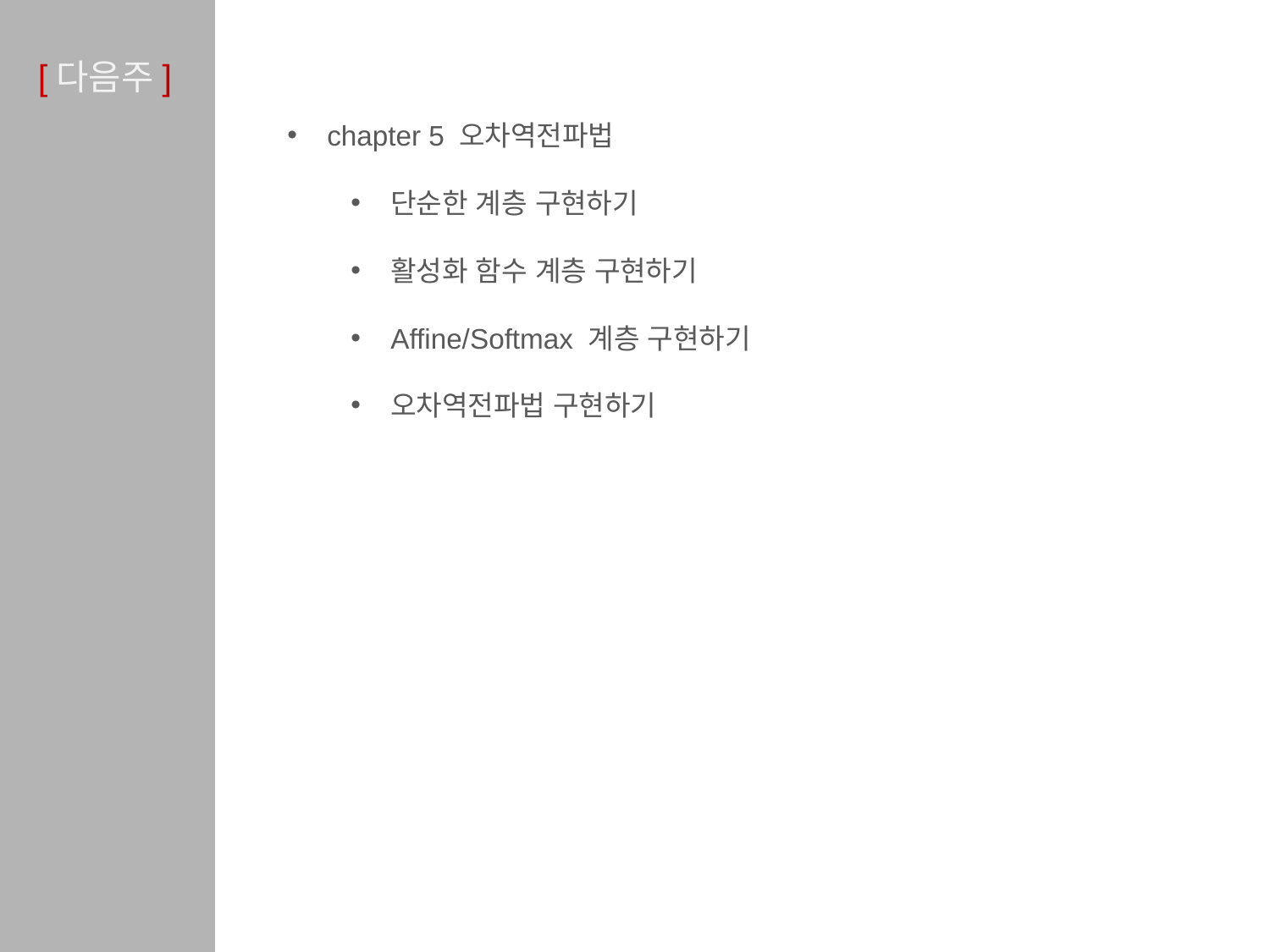

# [다음주]
chapter 5 오차역전파법
단순한 계층 구현하기
활성화 함수 계층 구현하기
Affine/Softmax 계층 구현하기
오차역전파법 구현하기